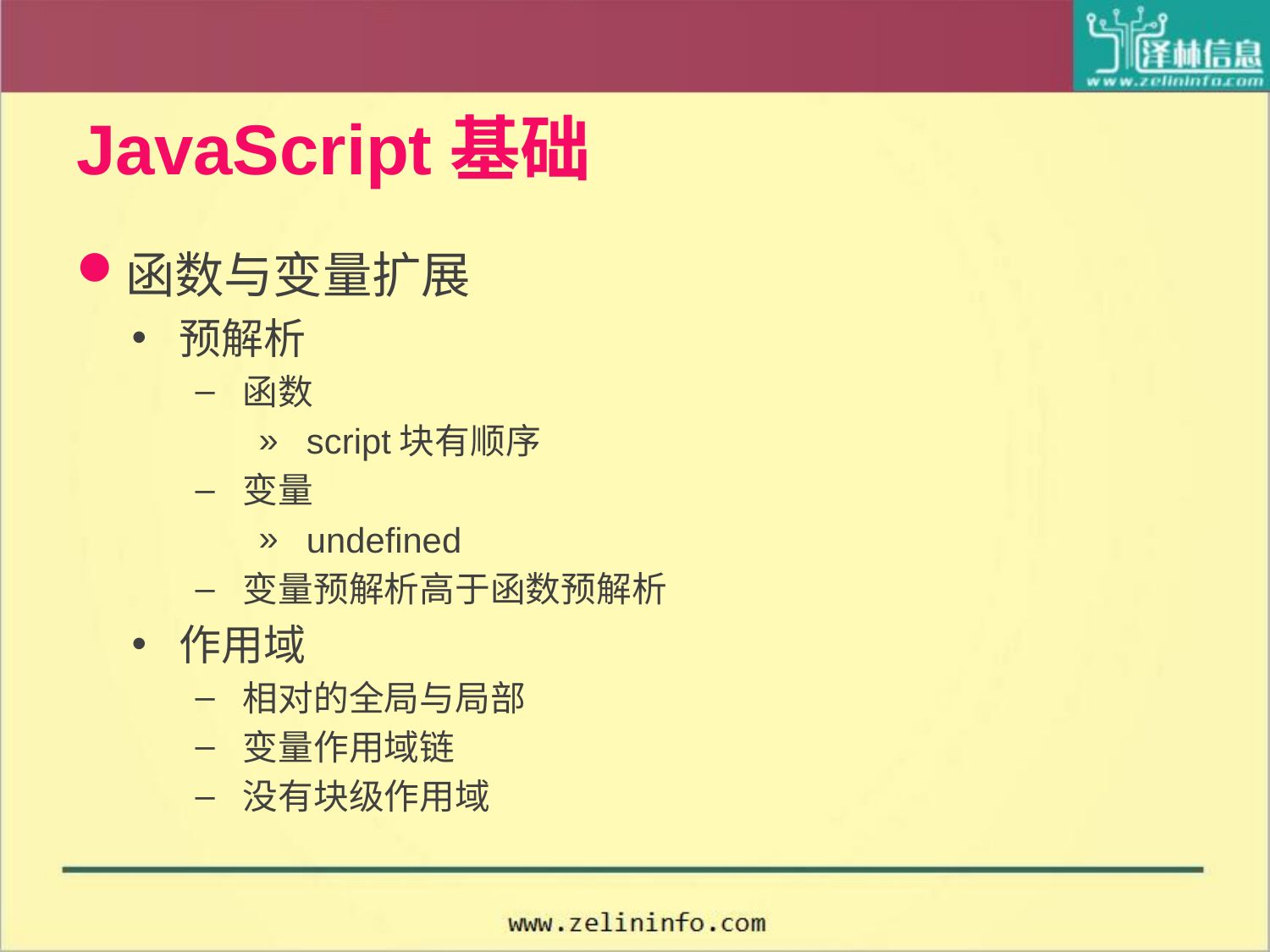

# JavaScript基础
函数与变量扩展
预解析
函数
script块有顺序
变量
undefined
变量预解析高于函数预解析
作用域
相对的全局与局部
变量作用域链
没有块级作用域